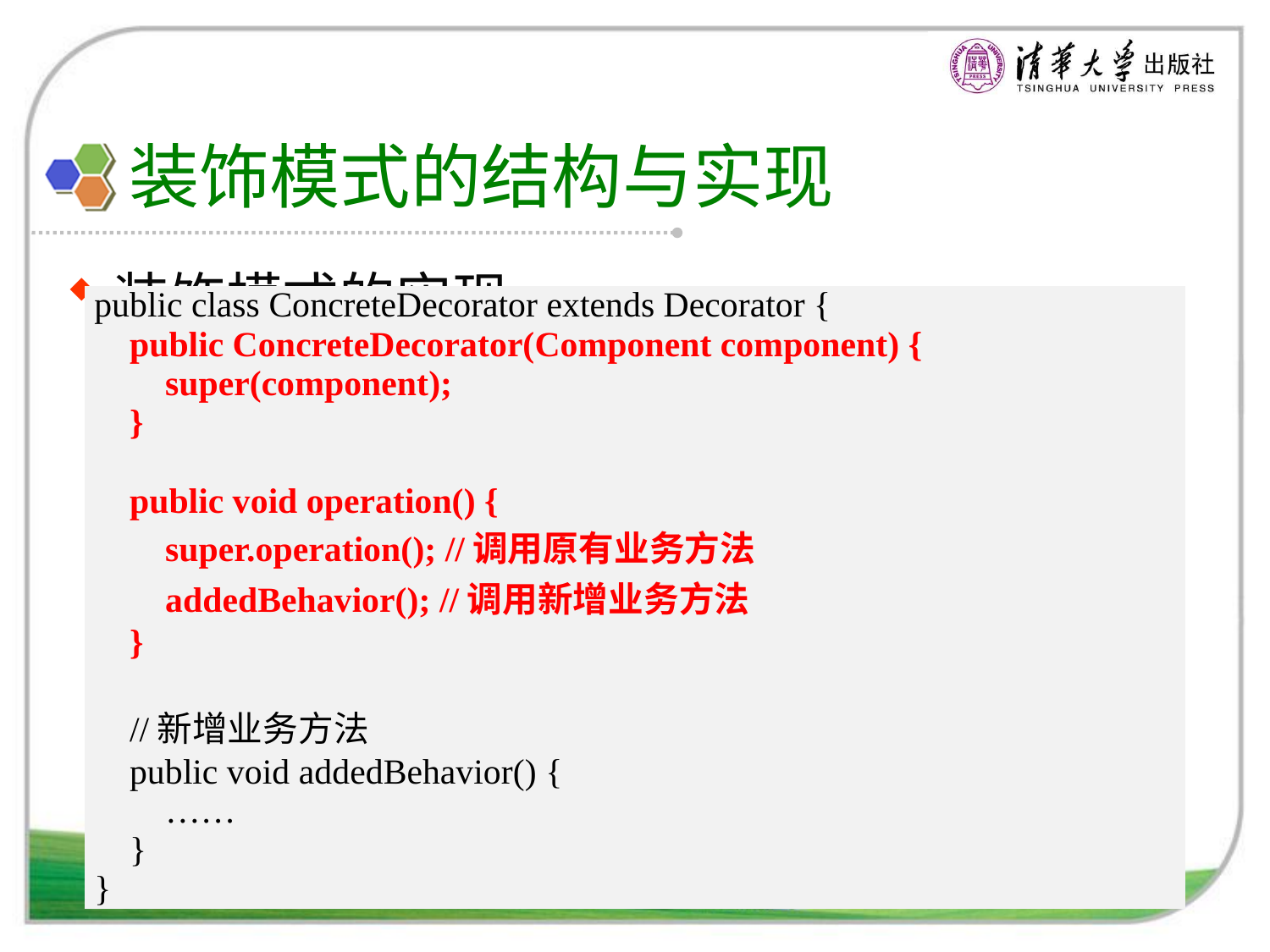

# 装饰模式的结构与实现
装饰模式的实现
具体装饰类典型代码：
| public class ConcreteDecorator extends Decorator { public ConcreteDecorator(Component component) { super(component); } public void operation() { super.operation(); //调用原有业务方法 addedBehavior(); //调用新增业务方法 } //新增业务方法 public void addedBehavior() { …… } } |
| --- |